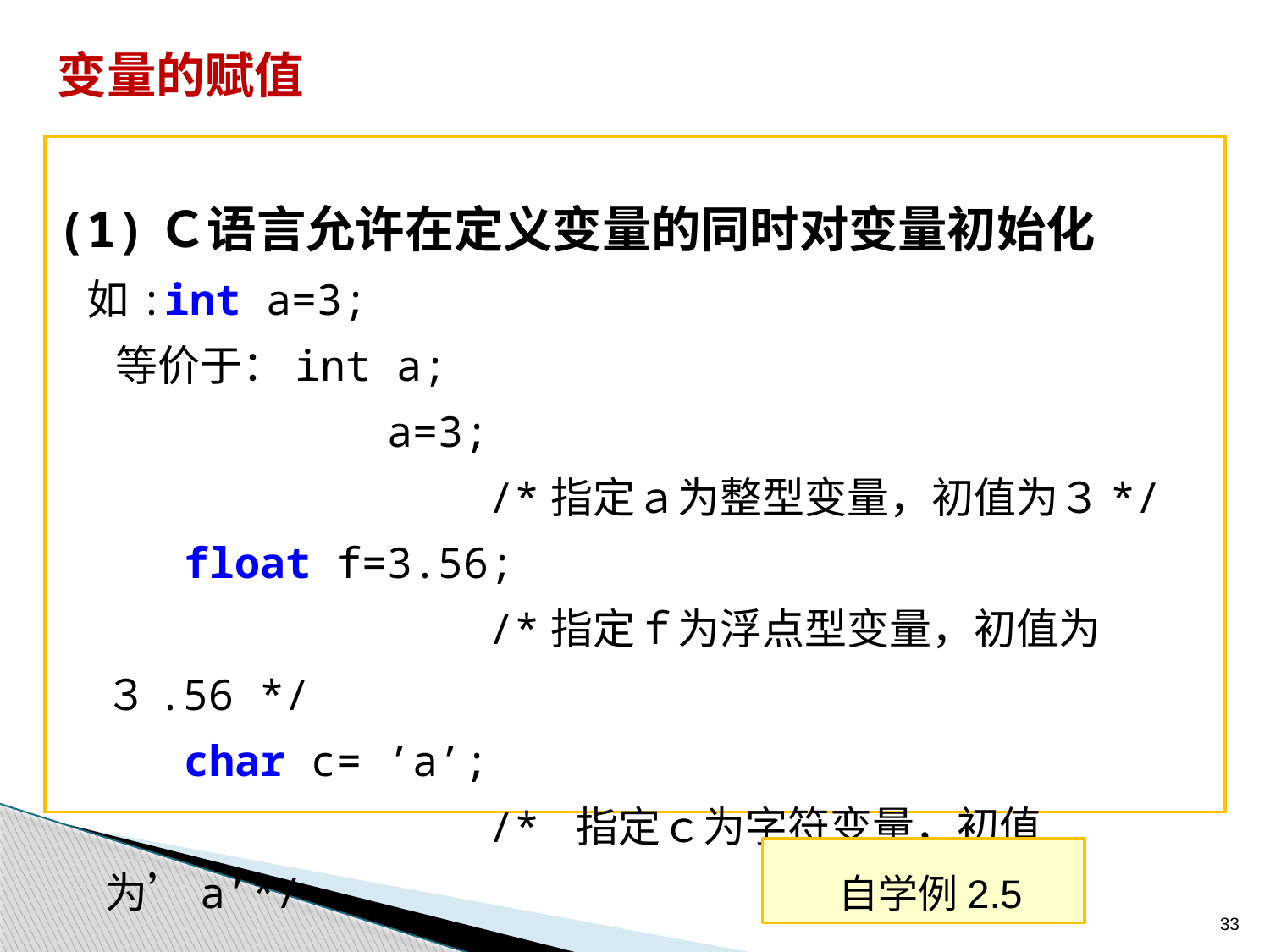

变量的赋值

(1)Ｃ语言允许在定义变量的同时对变量初始化
  如:int a=3;
     等价于：int a;
             a=3;
                 /*指定ａ为整型变量，初值为３*/
     float f=3.56;
                 /*指定ｆ为浮点型变量，初值为３.56 */
     char c= ’a’;
                 /* 指定ｃ为字符变量，初值为’a’*/

自学例2.5

33